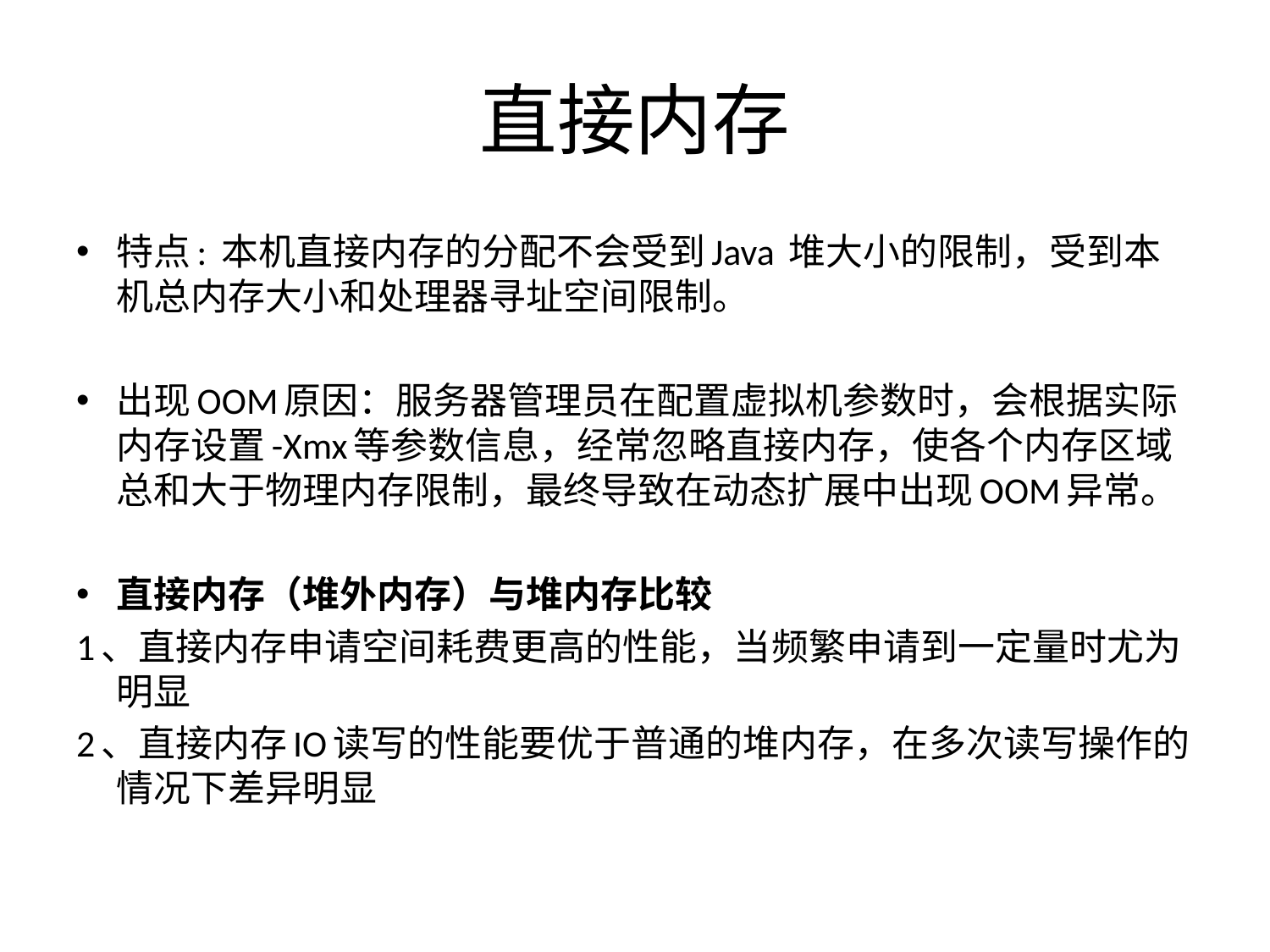

# 直接内存
特点: 本机直接内存的分配不会受到Java 堆大小的限制，受到本机总内存大小和处理器寻址空间限制。

出现OOM原因：服务器管理员在配置虚拟机参数时，会根据实际内存设置-Xmx等参数信息，经常忽略直接内存，使各个内存区域总和大于物理内存限制，最终导致在动态扩展中出现OOM异常。

直接内存（堆外内存）与堆内存比较
1、直接内存申请空间耗费更高的性能，当频繁申请到一定量时尤为明显
2、直接内存IO读写的性能要优于普通的堆内存，在多次读写操作的情况下差异明显